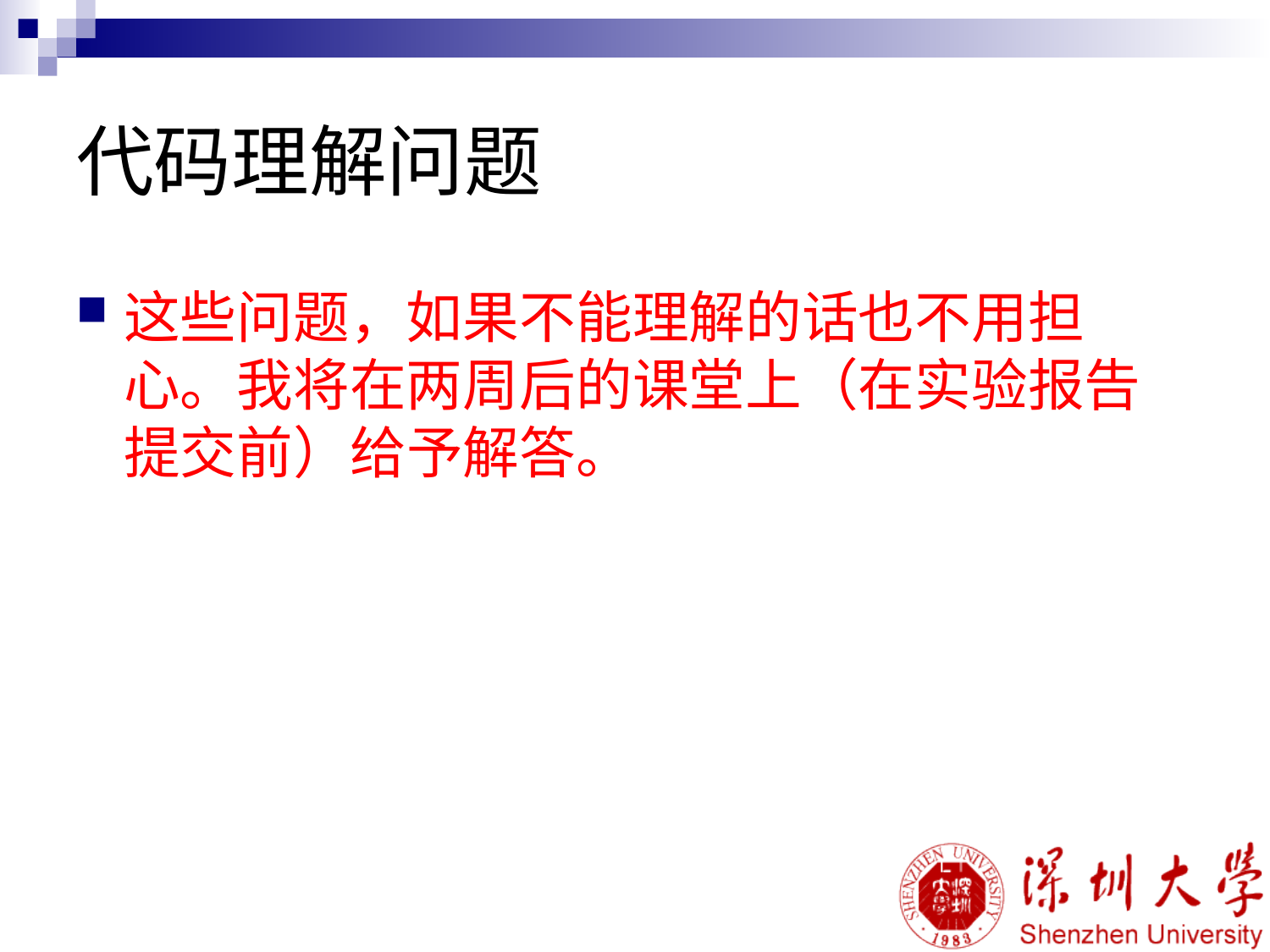

# 代码理解问题
这些问题，如果不能理解的话也不用担心。我将在两周后的课堂上（在实验报告提交前）给予解答。